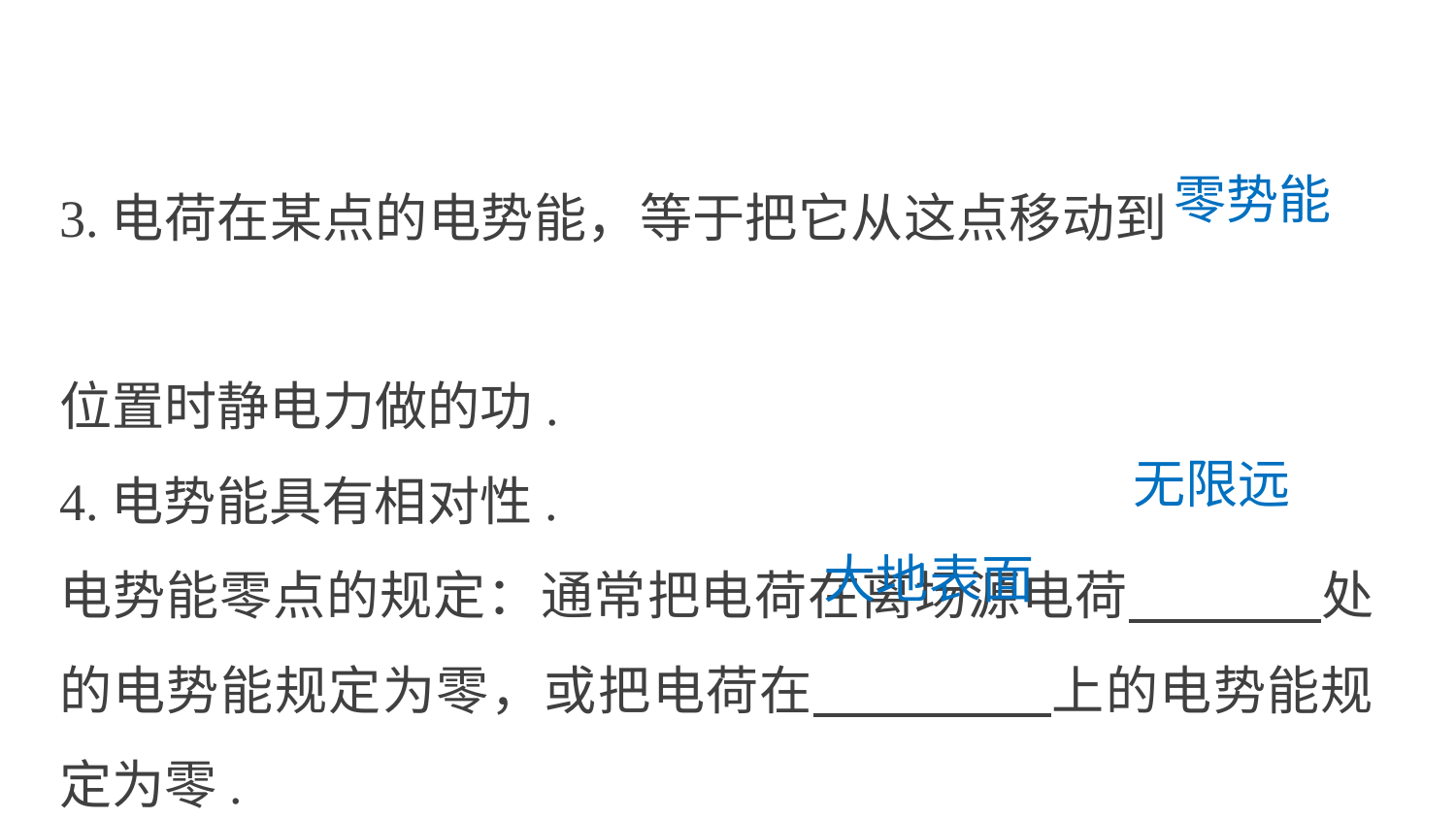

3.电荷在某点的电势能，等于把它从这点移动到
位置时静电力做的功.
4.电势能具有相对性.
电势能零点的规定：通常把电荷在离场源电荷               处的电势能规定为零，或把电荷在                  上的电势能规定为零.
零势能
无限远
大地表面